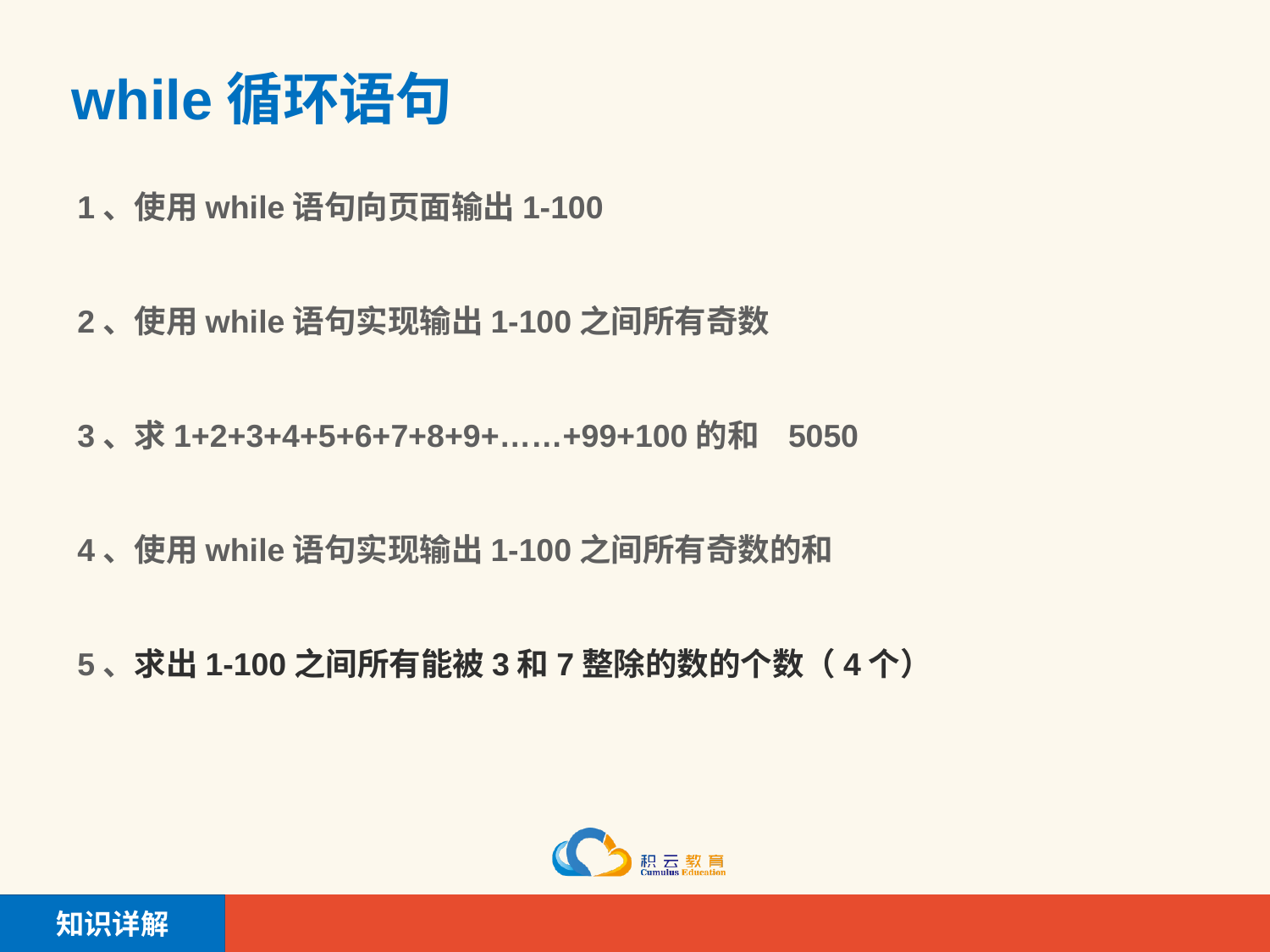

# while循环语句
1、使用while语句向页面输出1-100

2、使用while语句实现输出1-100之间所有奇数

3、求1+2+3+4+5+6+7+8+9+……+99+100的和   5050

4、使用while语句实现输出1-100之间所有奇数的和

5、求出1-100之间所有能被3和7整除的数的个数（4个）